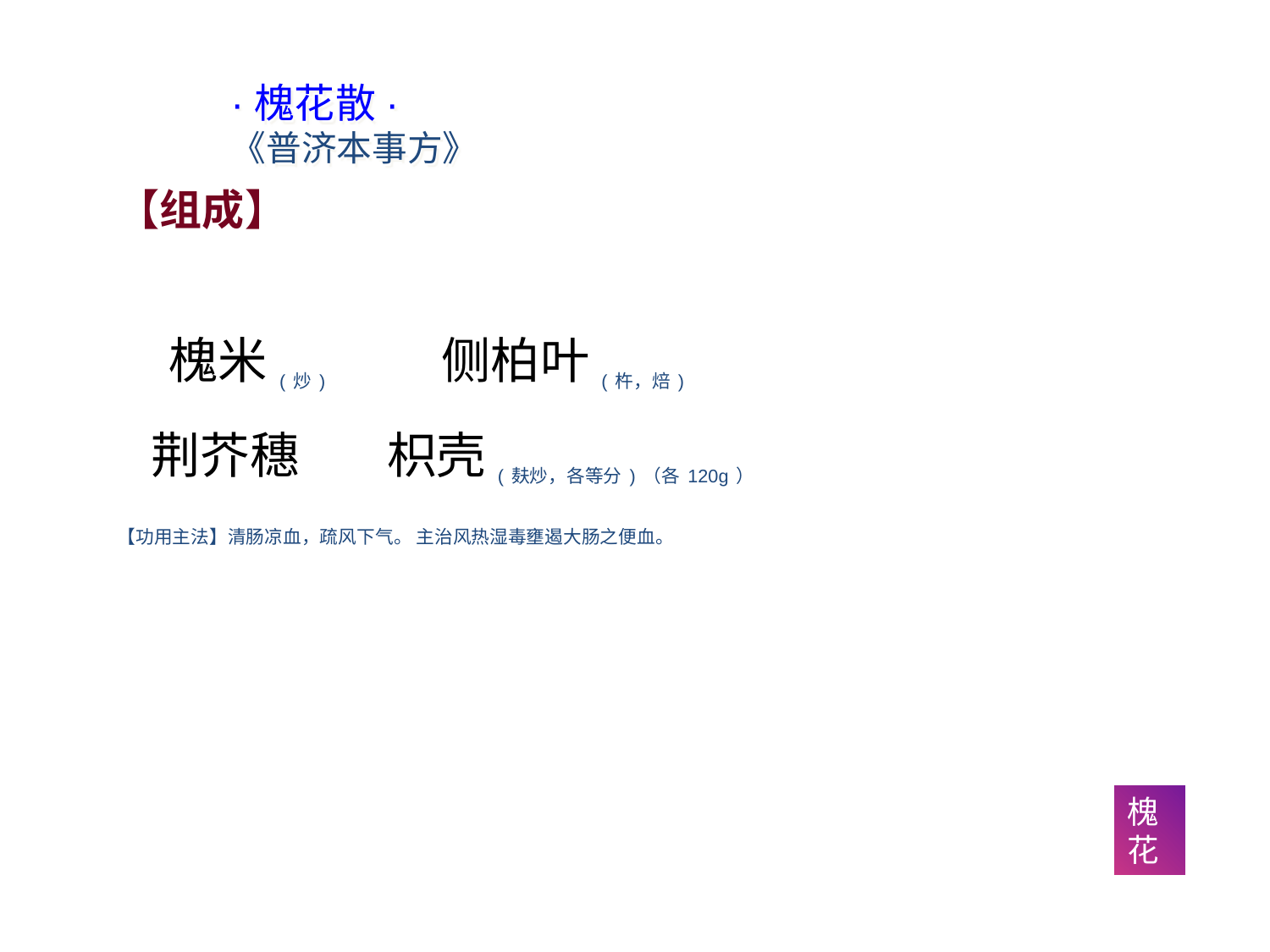

【组成】

·槐花散·
《普济本事方》

   槐米(炒)        侧柏叶(杵，焙)
  荆芥穗        枳壳(麸炒，各等分)（各120g）
【功用主法】清肠凉血，疏风下气。 主治风热湿毒壅遏大肠之便血。
槐花